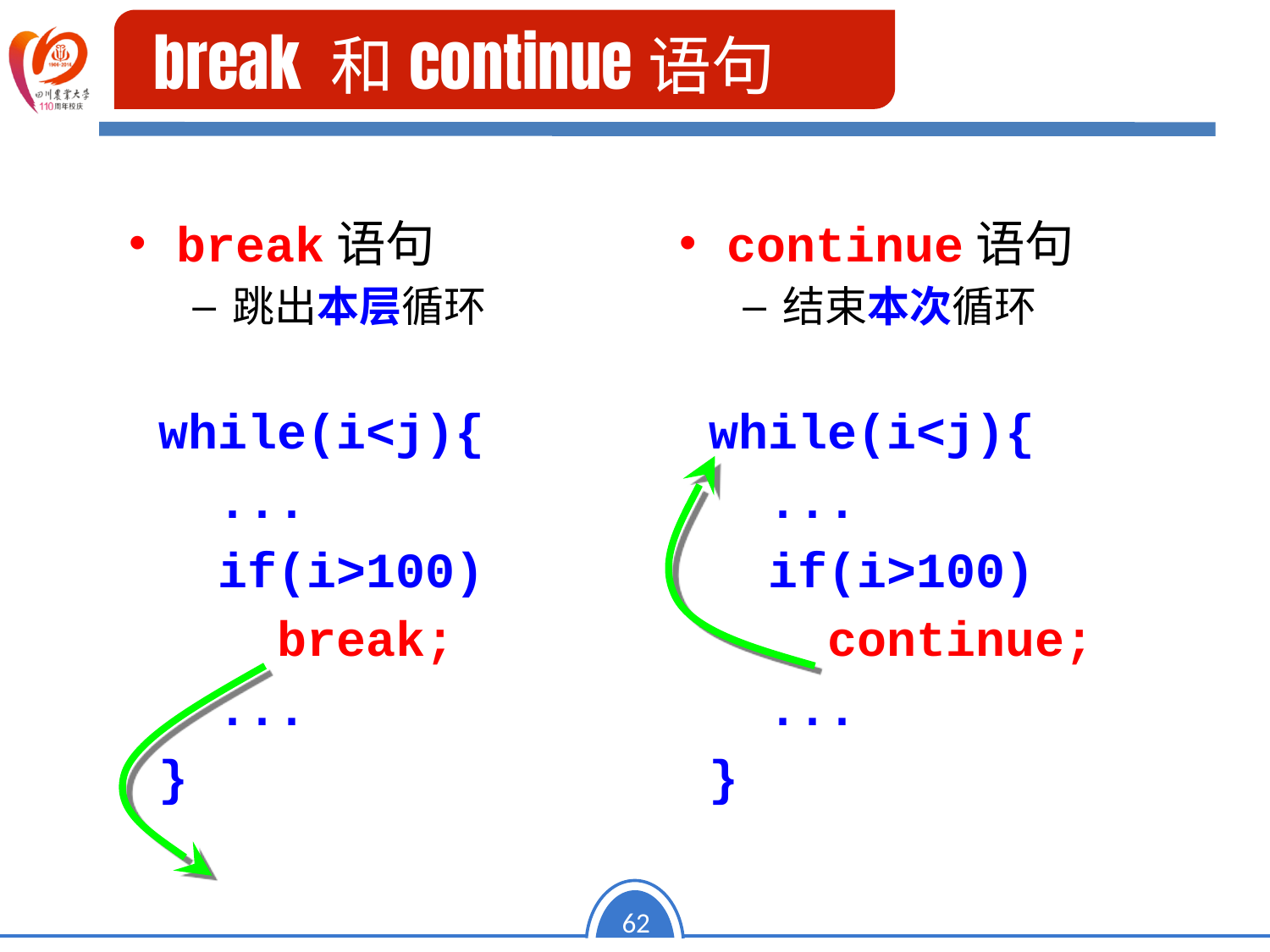

break 和continue语句
break语句
跳出本层循环

 while(i<j){
   ...
   if(i>100)
     break;
   ...
 }
continue语句
结束本次循环

 while(i<j){
   ...
   if(i>100)
     continue;
   ...
 }